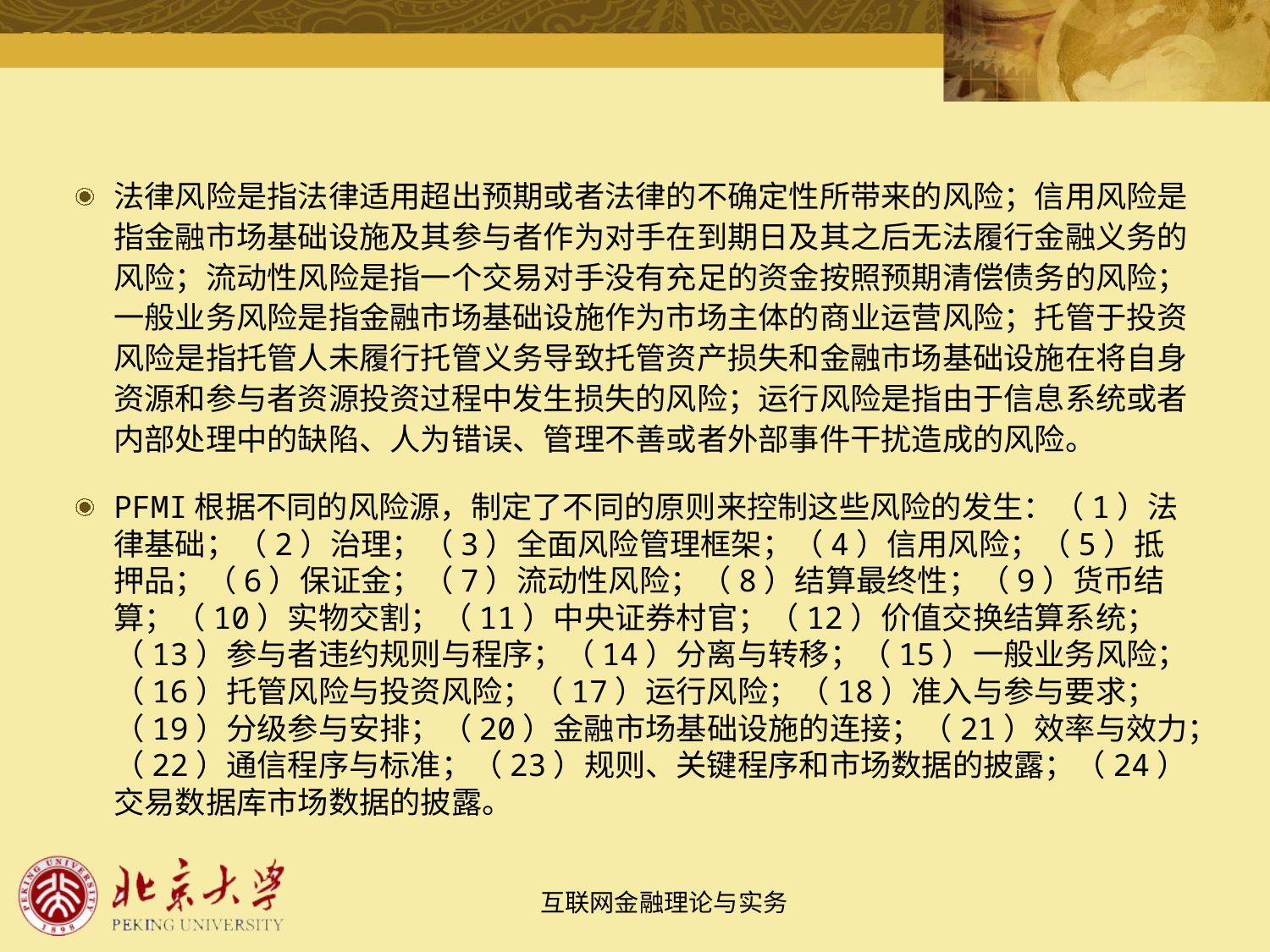

法律风险是指法律适用超出预期或者法律的不确定性所带来的风险；信用风险是指金融市场基础设施及其参与者作为对手在到期日及其之后无法履行金融义务的风险；流动性风险是指一个交易对手没有充足的资金按照预期清偿债务的风险；一般业务风险是指金融市场基础设施作为市场主体的商业运营风险；托管于投资风险是指托管人未履行托管义务导致托管资产损失和金融市场基础设施在将自身资源和参与者资源投资过程中发生损失的风险；运行风险是指由于信息系统或者内部处理中的缺陷、人为错误、管理不善或者外部事件干扰造成的风险。
PFMI根据不同的风险源，制定了不同的原则来控制这些风险的发生：（1）法律基础；（2）治理；（3）全面风险管理框架；（4）信用风险；（5）抵押品；（6）保证金；（7）流动性风险；（8）结算最终性；（9）货币结算；（10）实物交割；（11）中央证券村官；（12）价值交换结算系统；（13）参与者违约规则与程序；（14）分离与转移；（15）一般业务风险；（16）托管风险与投资风险；（17）运行风险；（18）准入与参与要求；（19）分级参与安排；（20）金融市场基础设施的连接；（21）效率与效力；（22）通信程序与标准；（23）规则、关键程序和市场数据的披露；（24）交易数据库市场数据的披露。